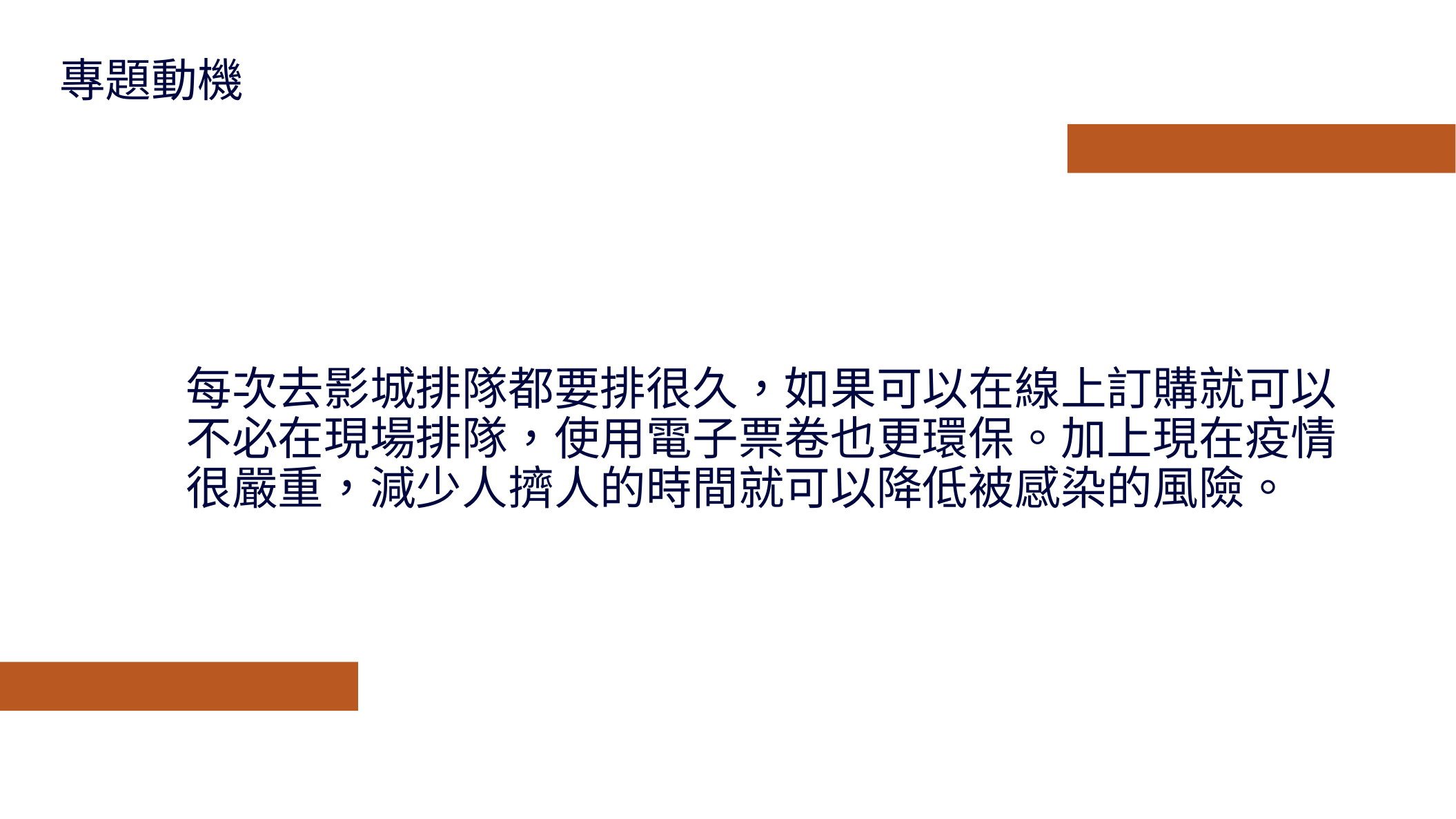

專題動機

每次去影城排隊都要排很久，如果可以在線上訂購就可以不必在現場排隊，使用電子票卷也更環保。加上現在疫情很嚴重，減少人擠人的時間就可以降低被感染的風險。